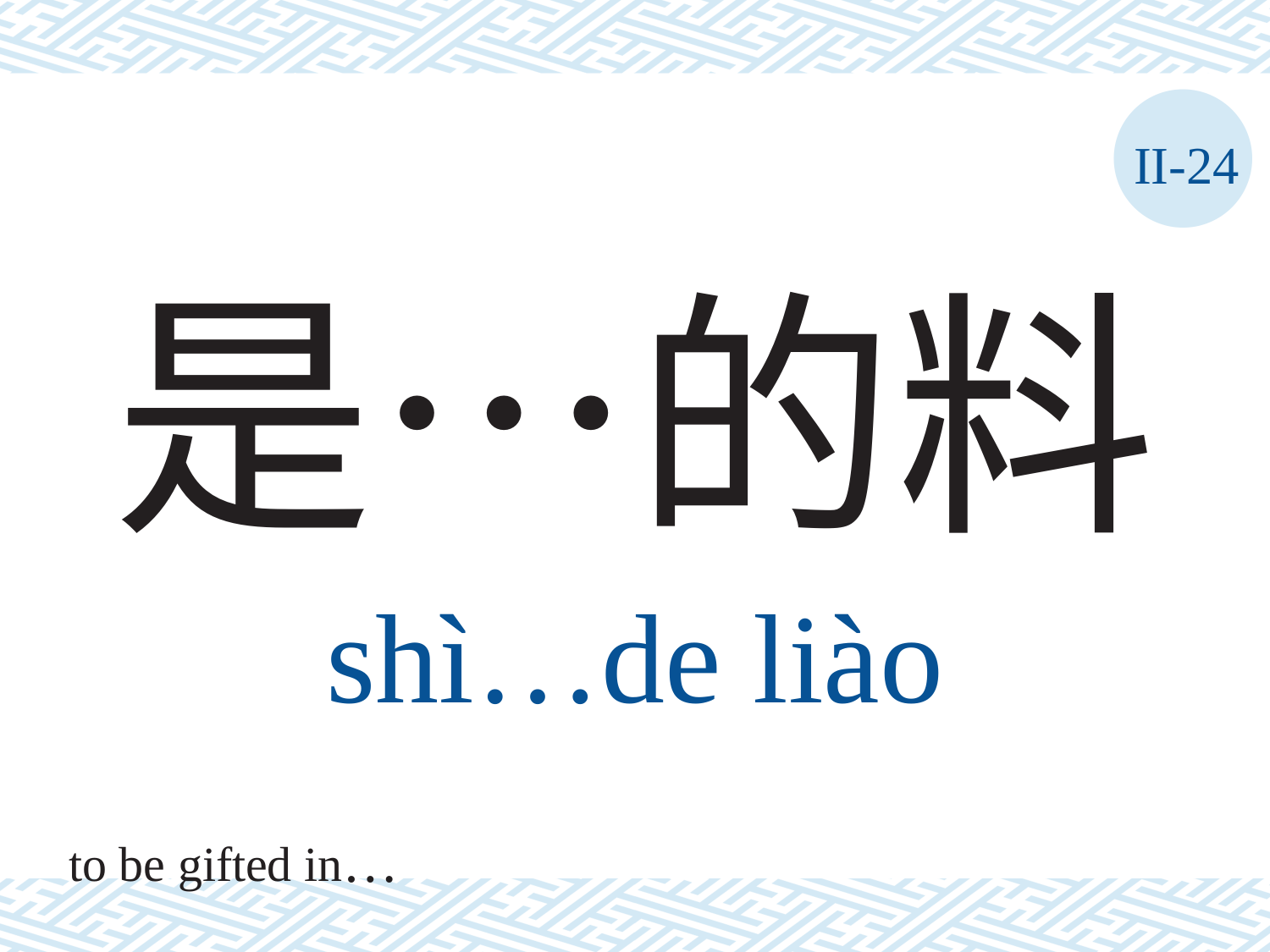

II-24
# 是…的料
shì…de	liào
to be gifted in…